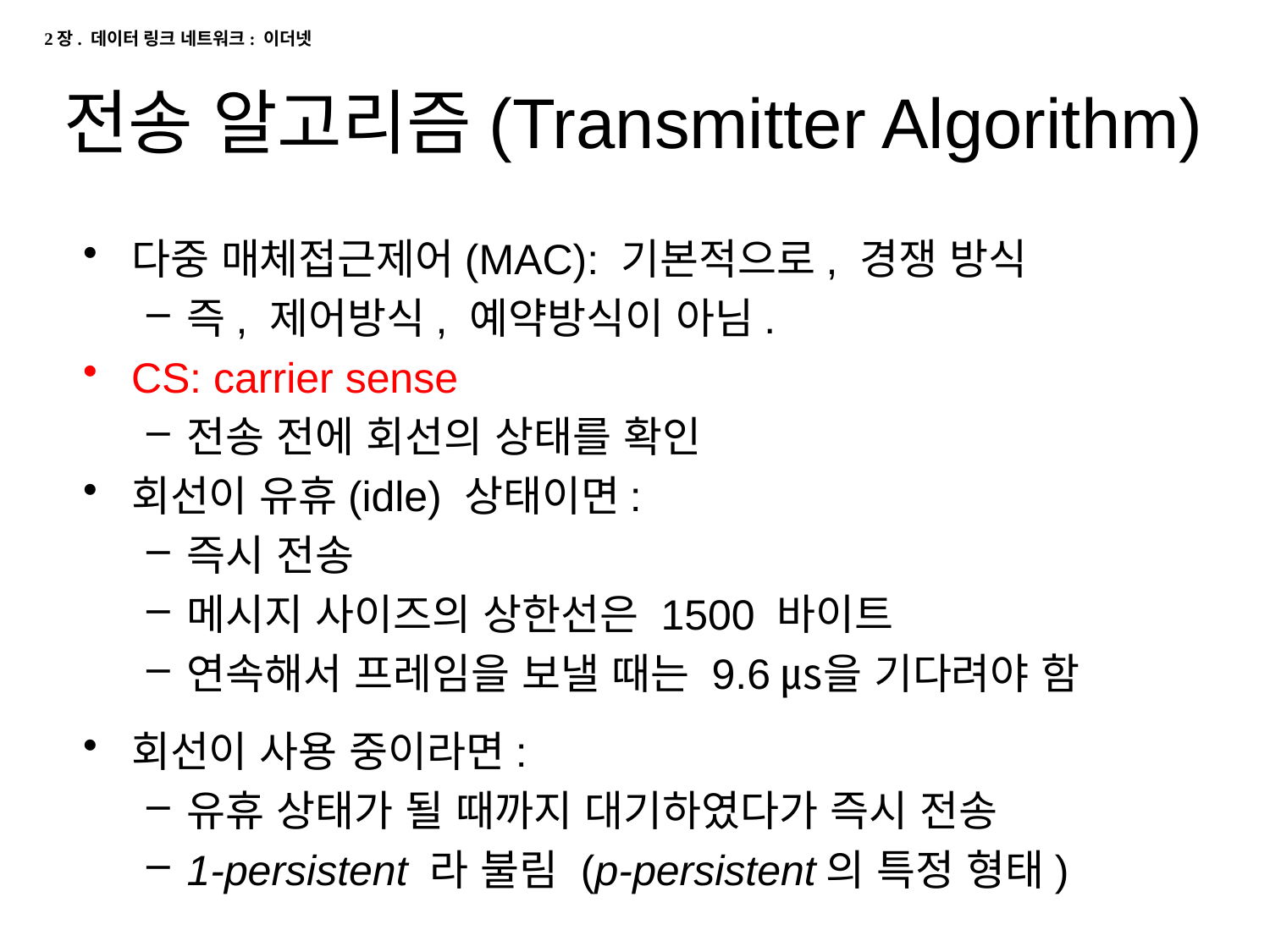

2장. 데이터 링크 네트워크: 이더넷
# 전송 알고리즘(Transmitter Algorithm)
다중 매체접근제어(MAC): 기본적으로, 경쟁 방식
즉, 제어방식, 예약방식이 아님.
CS: carrier sense
전송 전에 회선의 상태를 확인
회선이 유휴(idle) 상태이면:
즉시 전송
메시지 사이즈의 상한선은 1500 바이트
연속해서 프레임을 보낼 때는 9.6㎲을 기다려야 함

회선이 사용 중이라면:
유휴 상태가 될 때까지 대기하였다가 즉시 전송
1-persistent 라 불림 (p-persistent의 특정 형태)